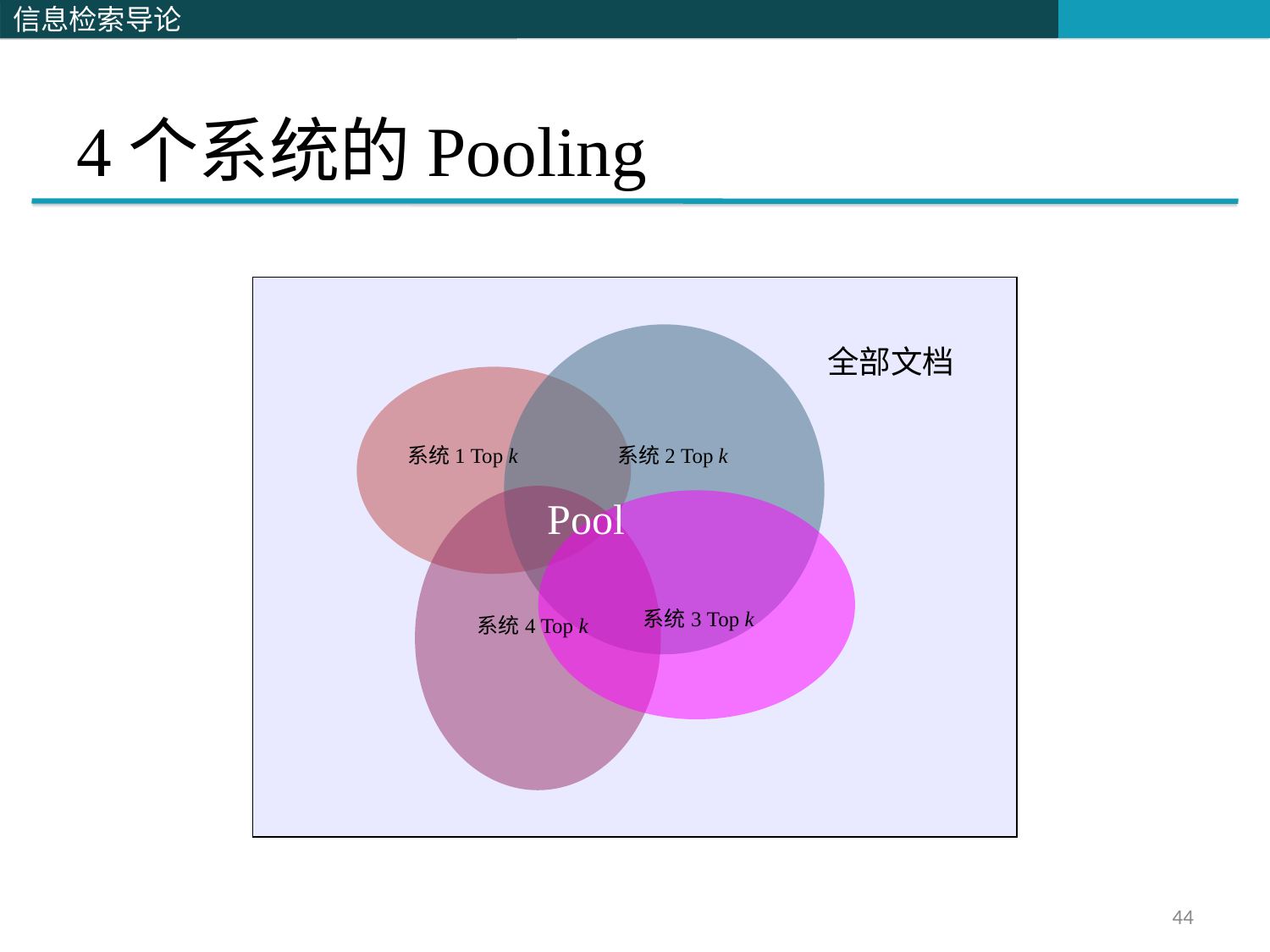

# 4个系统的Pooling

全部文档

系统1 Top k
系统2 Top k

Pool

系统3 Top k
系统4 Top k
44